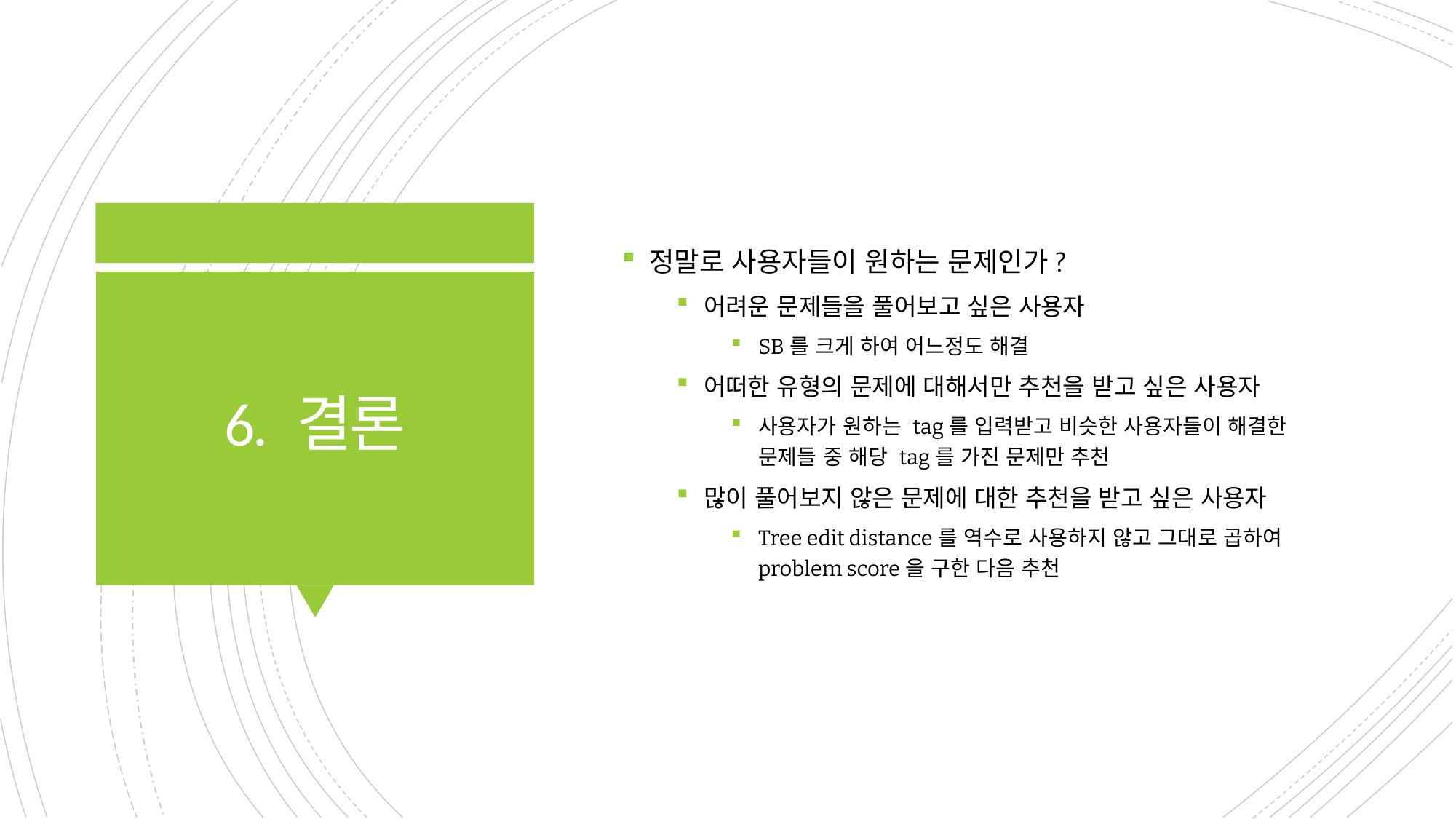

정말로 사용자들이 원하는 문제인가?
어려운 문제들을 풀어보고 싶은 사용자
SB를 크게 하여 어느정도 해결
어떠한 유형의 문제에 대해서만 추천을 받고 싶은 사용자
사용자가 원하는 tag를 입력받고 비슷한 사용자들이 해결한 문제들 중 해당 tag를 가진 문제만 추천
많이 풀어보지 않은 문제에 대한 추천을 받고 싶은 사용자
Tree edit distance를 역수로 사용하지 않고 그대로 곱하여 problem score을 구한 다음 추천
# 6. 결론